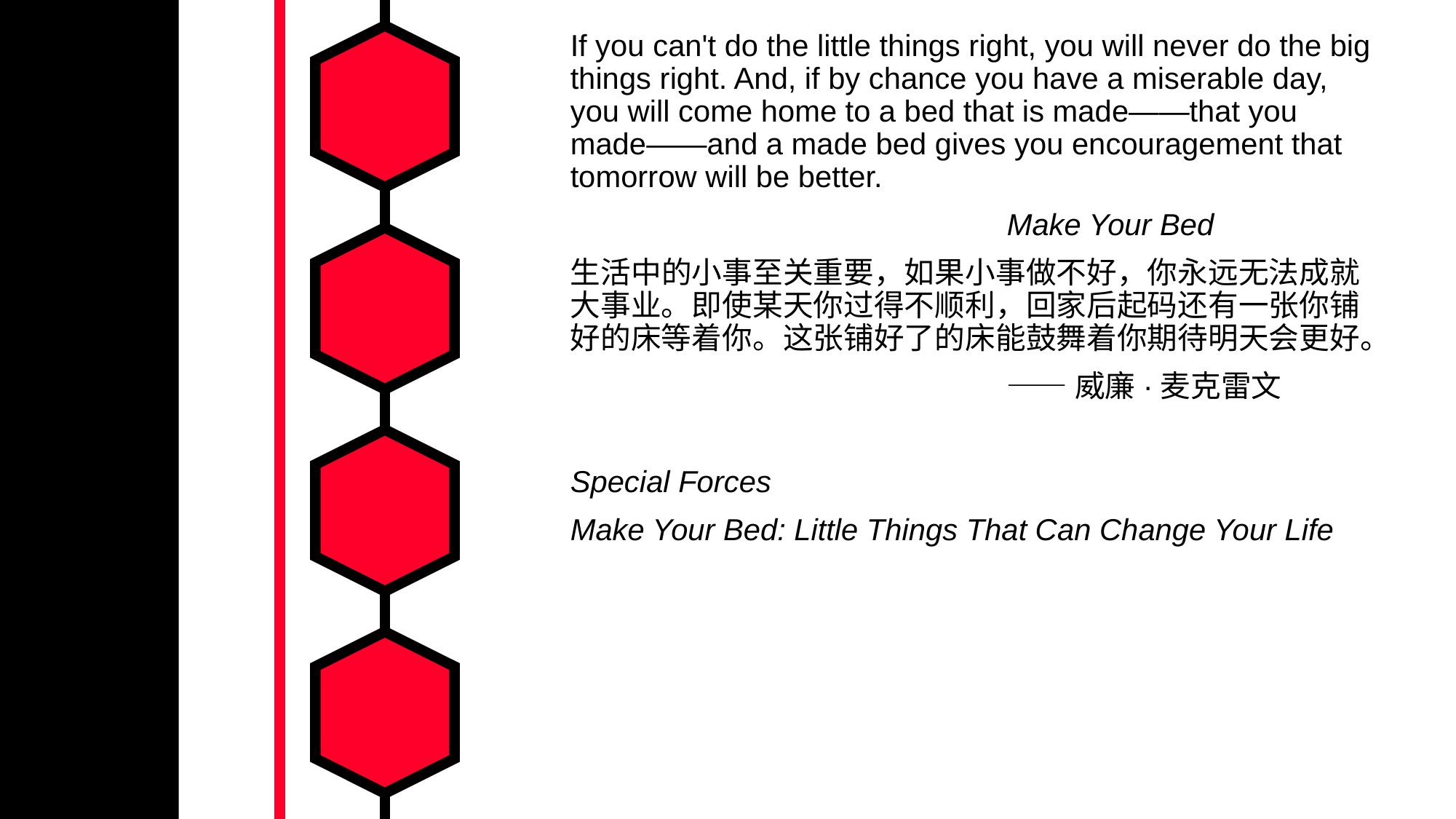

#
If you can't do the little things right, you will never do the big things right. And, if by chance you have a miserable day, you will come home to a bed that is made——that you made——and a made bed gives you encouragement that tomorrow will be better.
				Make Your Bed
生活中的小事至关重要，如果小事做不好，你永远无法成就大事业。即使某天你过得不顺利，回家后起码还有一张你铺好的床等着你。这张铺好了的床能鼓舞着你期待明天会更好。
				——威廉·麦克雷文

Special Forces
Make Your Bed: Little Things That Can Change Your Life